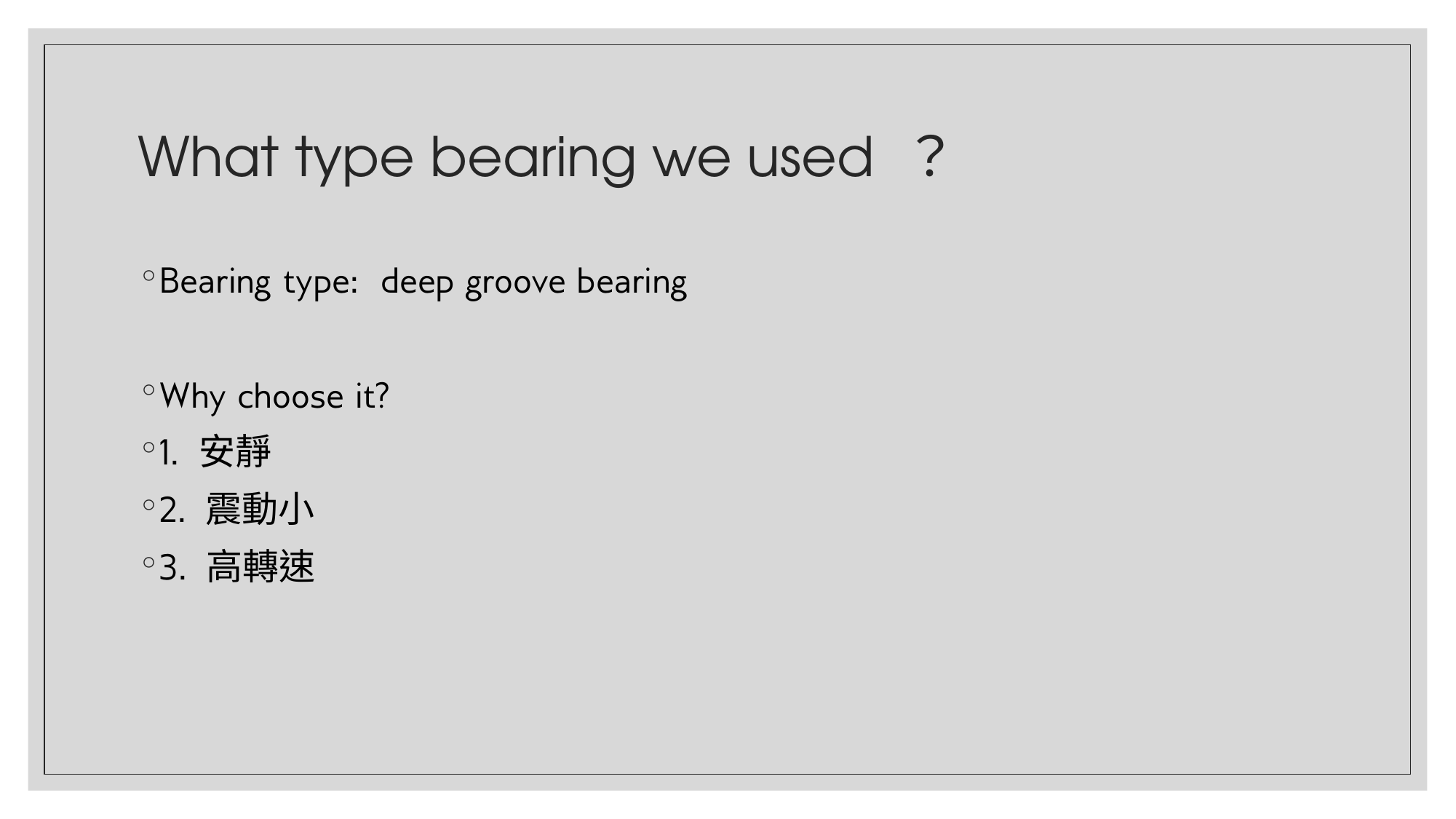

# What type bearing we used ？
Bearing type:  deep groove bearing

Why choose it?
1. 安靜
2. 震動小
3. 高轉速